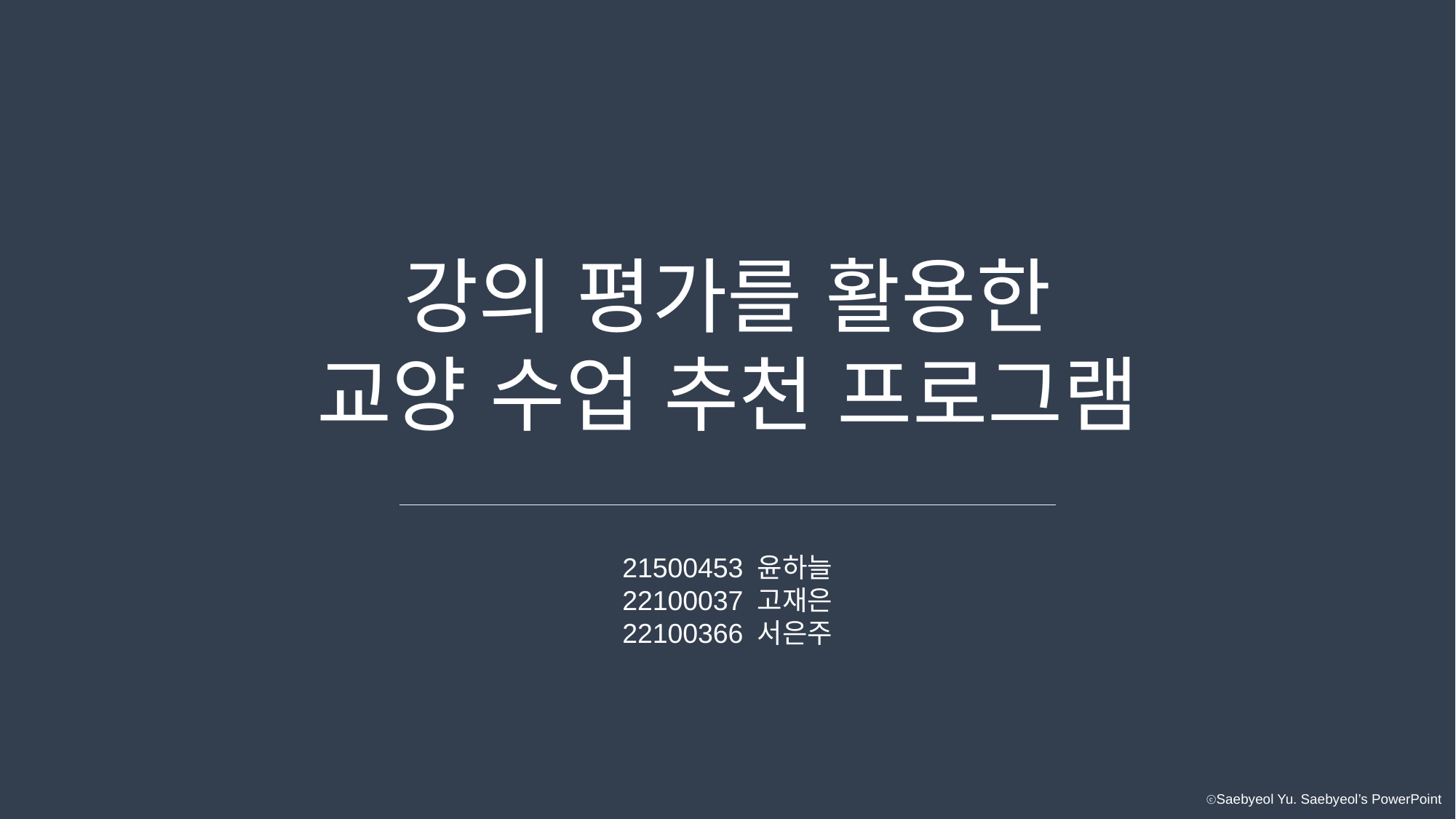

강의 평가를 활용한
교양 수업 추천 프로그램
21500453 윤하늘
22100037 고재은
22100366 서은주